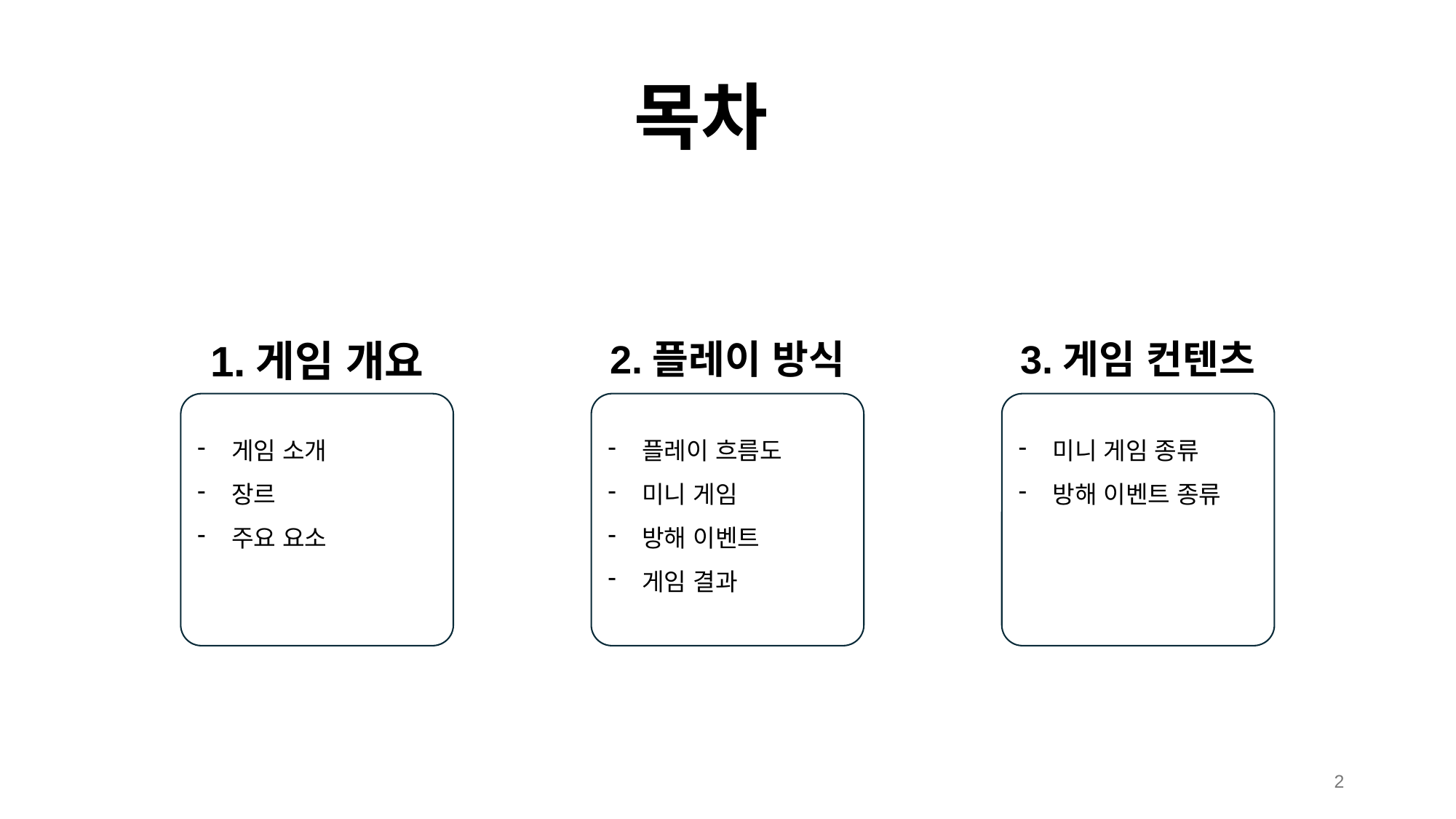

목차
1.게임 개요
게임 소개
장르
주요 요소
2.플레이 방식
플레이 흐름도
미니 게임
방해 이벤트
게임 결과
3.게임 컨텐츠
미니 게임 종류
방해 이벤트 종류
2